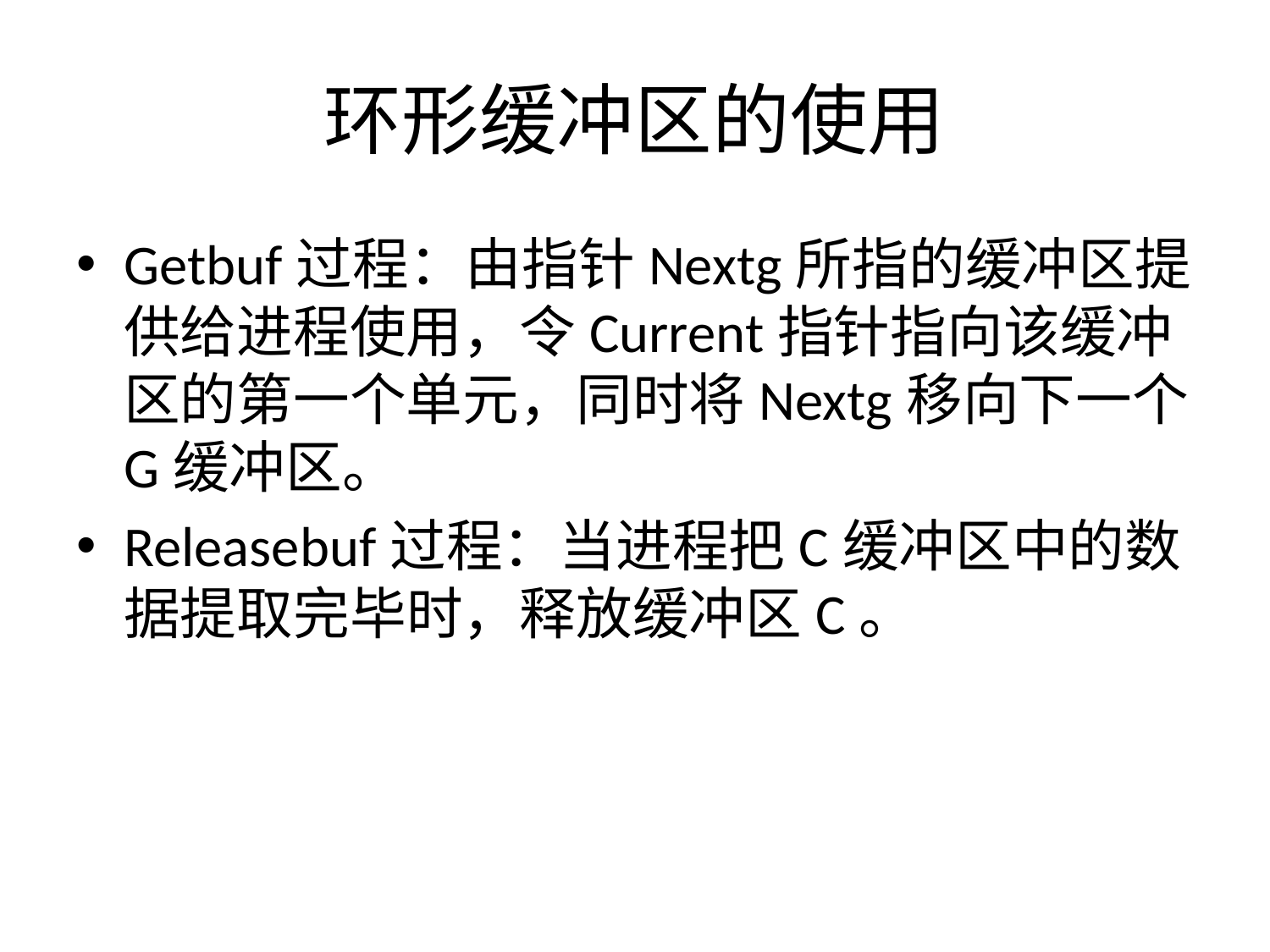

# 环形缓冲区的使用
Getbuf过程：由指针Nextg所指的缓冲区提供给进程使用，令Current指针指向该缓冲区的第一个单元，同时将Nextg移向下一个G缓冲区。
Releasebuf过程：当进程把C缓冲区中的数据提取完毕时，释放缓冲区C。